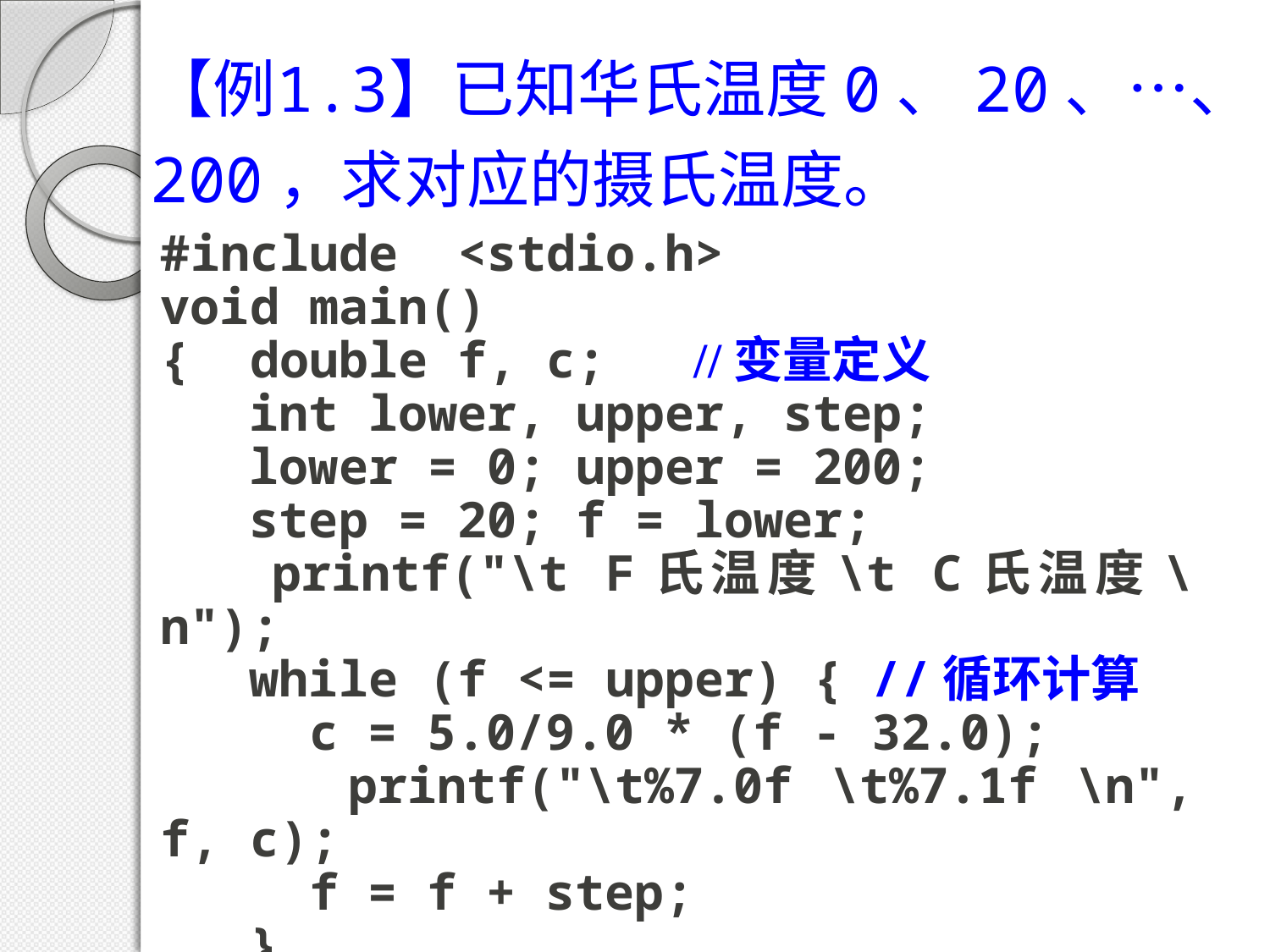

# 【例1.3】已知华氏温度0、20、…、200，求对应的摄氏温度。
#include  <stdio.h>
void main()
{  double f, c;   //变量定义
   int lower, upper, step;
   lower = 0; upper = 200;
   step = 20; f = lower;
   printf("\t F氏温度\t C氏温度\n");
   while (f <= upper) { //循环计算
     c = 5.0/9.0 * (f - 32.0);
     printf("\t%7.0f \t%7.1f \n", f, c);
     f = f + step;
   }
}
45